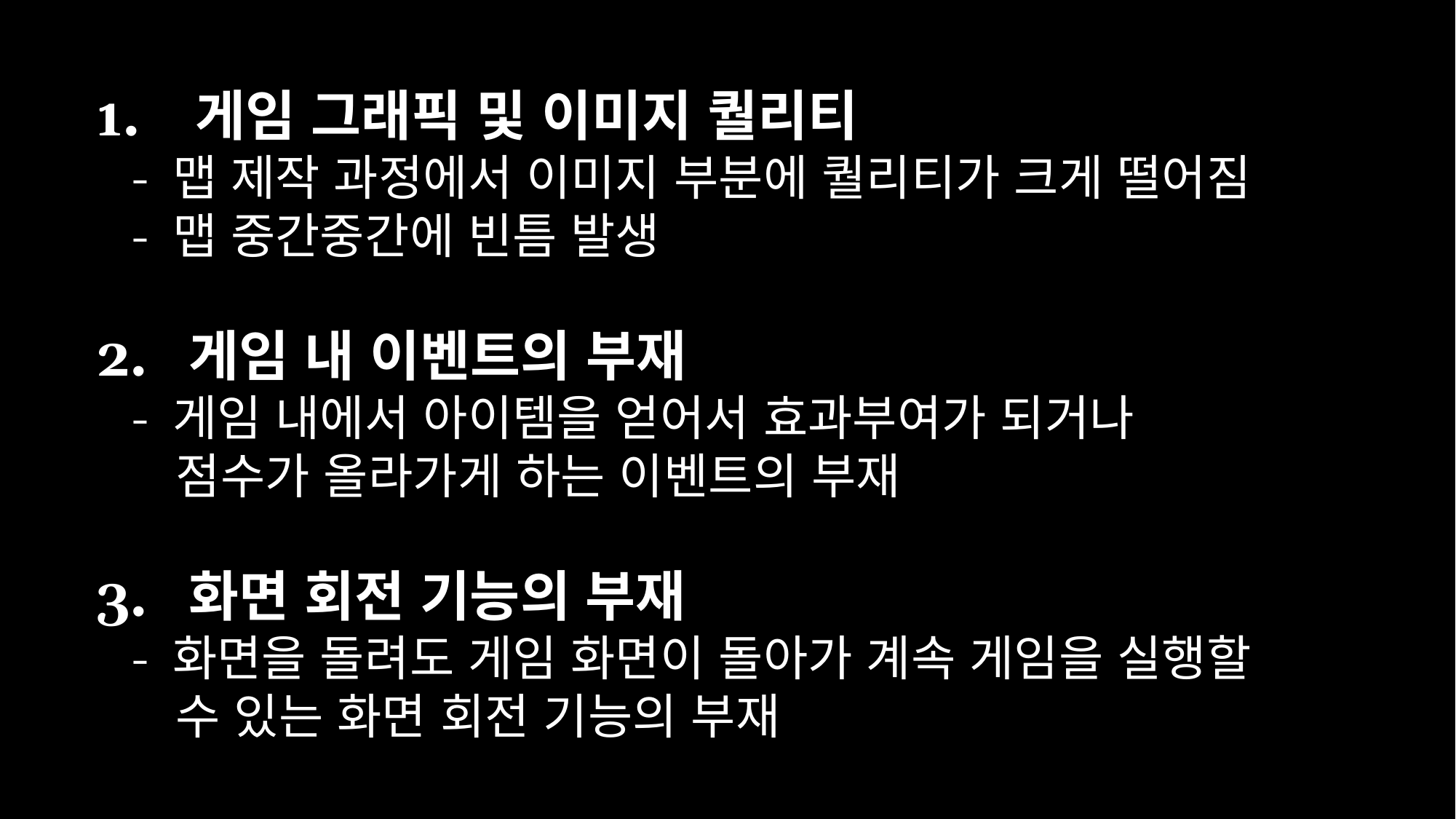

1.   게임 그래픽 및 이미지 퀄리티
   - 맵 제작 과정에서 이미지 부분에 퀄리티가 크게 떨어짐
   - 맵 중간중간에 빈틈 발생

2.  게임 내 이벤트의 부재
   - 게임 내에서 아이템을 얻어서 효과부여가 되거나
     점수가 올라가게 하는 이벤트의 부재

3.  화면 회전 기능의 부재
   - 화면을 돌려도 게임 화면이 돌아가 계속 게임을 실행할
     수 있는 화면 회전 기능의 부재